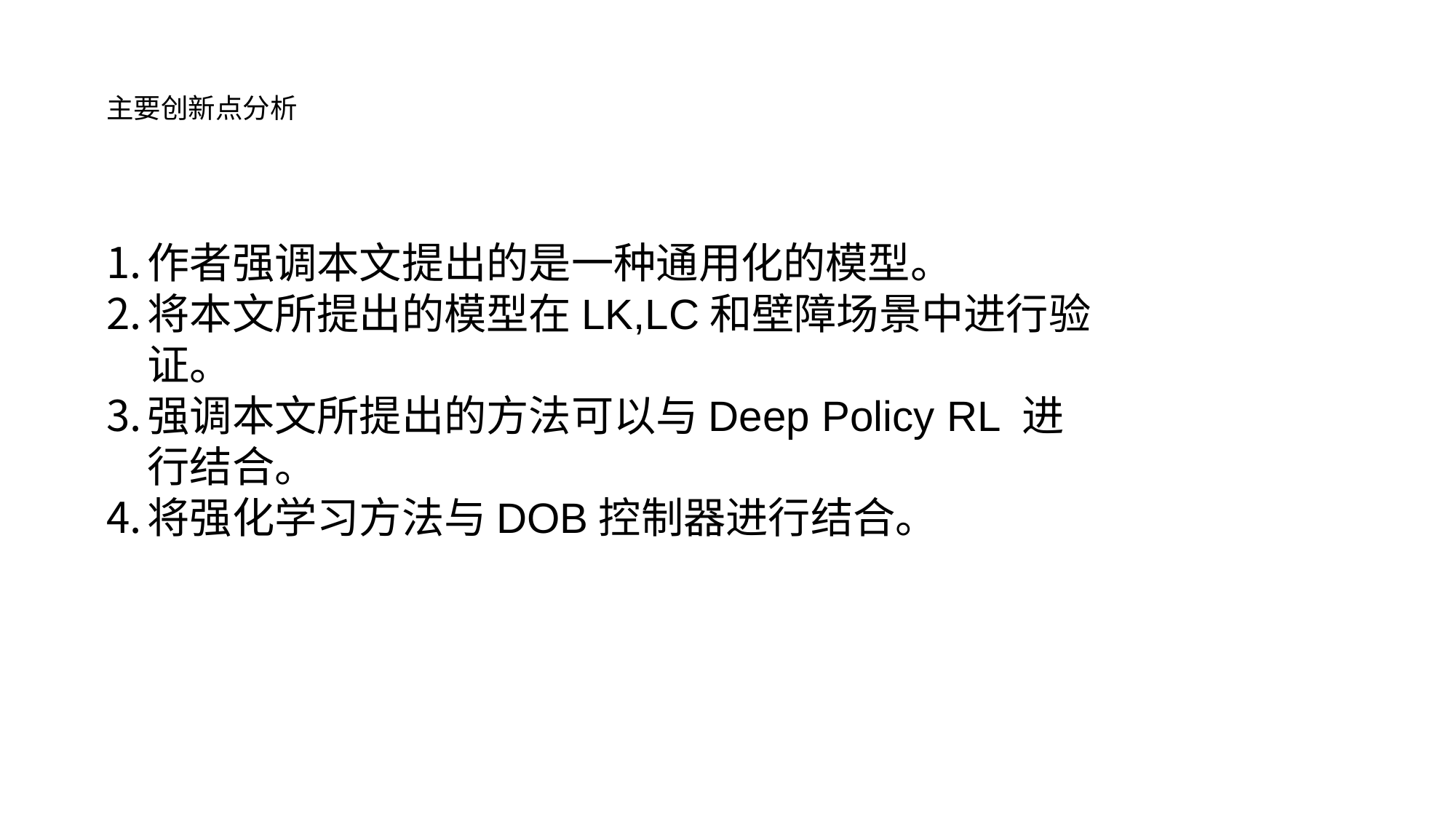

主要创新点分析
作者强调本文提出的是一种通用化的模型。
将本文所提出的模型在LK,LC和壁障场景中进行验证。
强调本文所提出的方法可以与Deep Policy RL 进行结合。
将强化学习方法与DOB控制器进行结合。